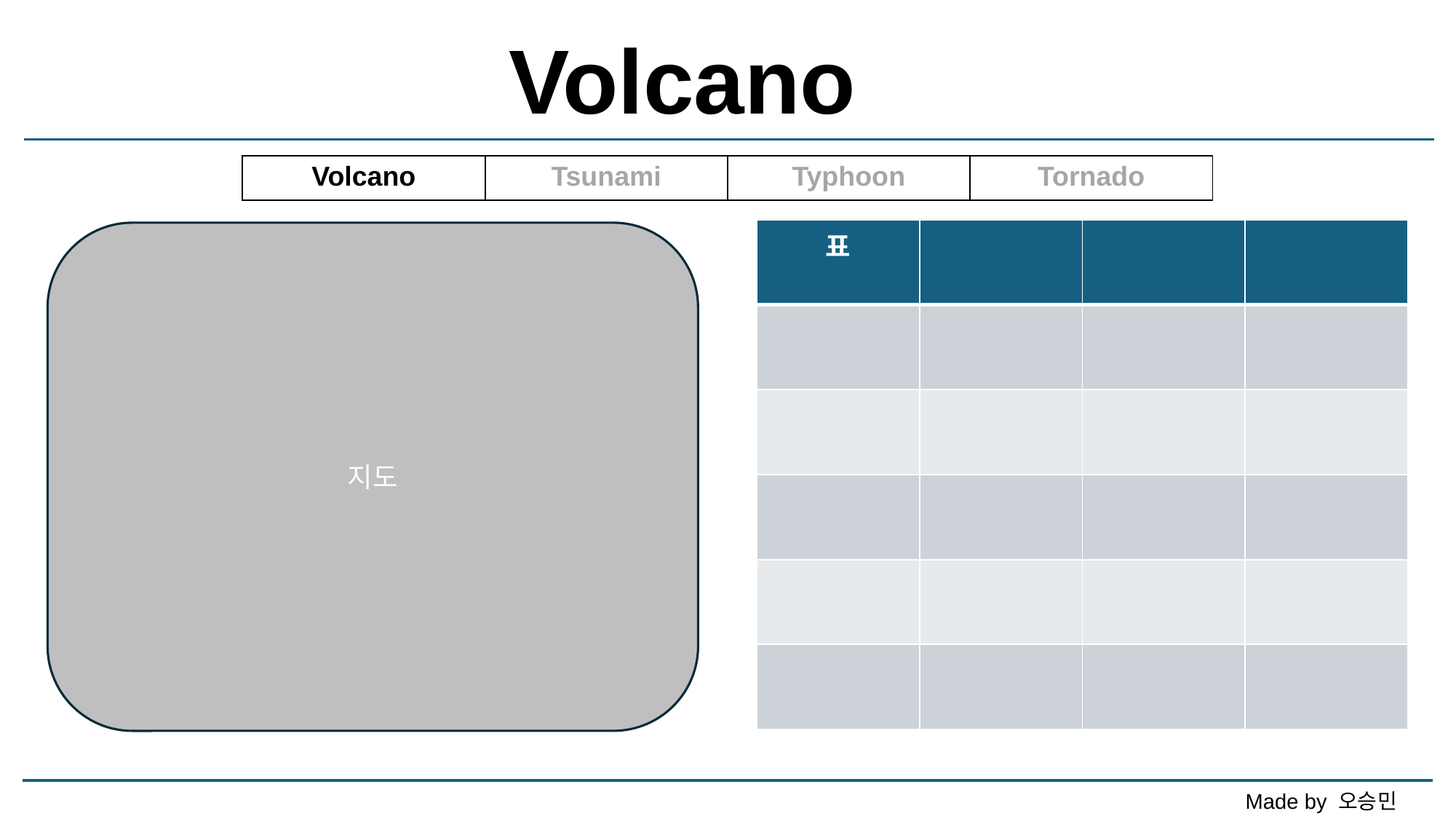

# Volcano
| Volcano | Tsunami | Typhoon | Tornado |
| --- | --- | --- | --- |
| 표 |  |  |  |
| --- | --- | --- | --- |
|  |  |  |  |
|  |  |  |  |
|  |  |  |  |
|  |  |  |  |
|  |  |  |  |
지도
Made by 오승민